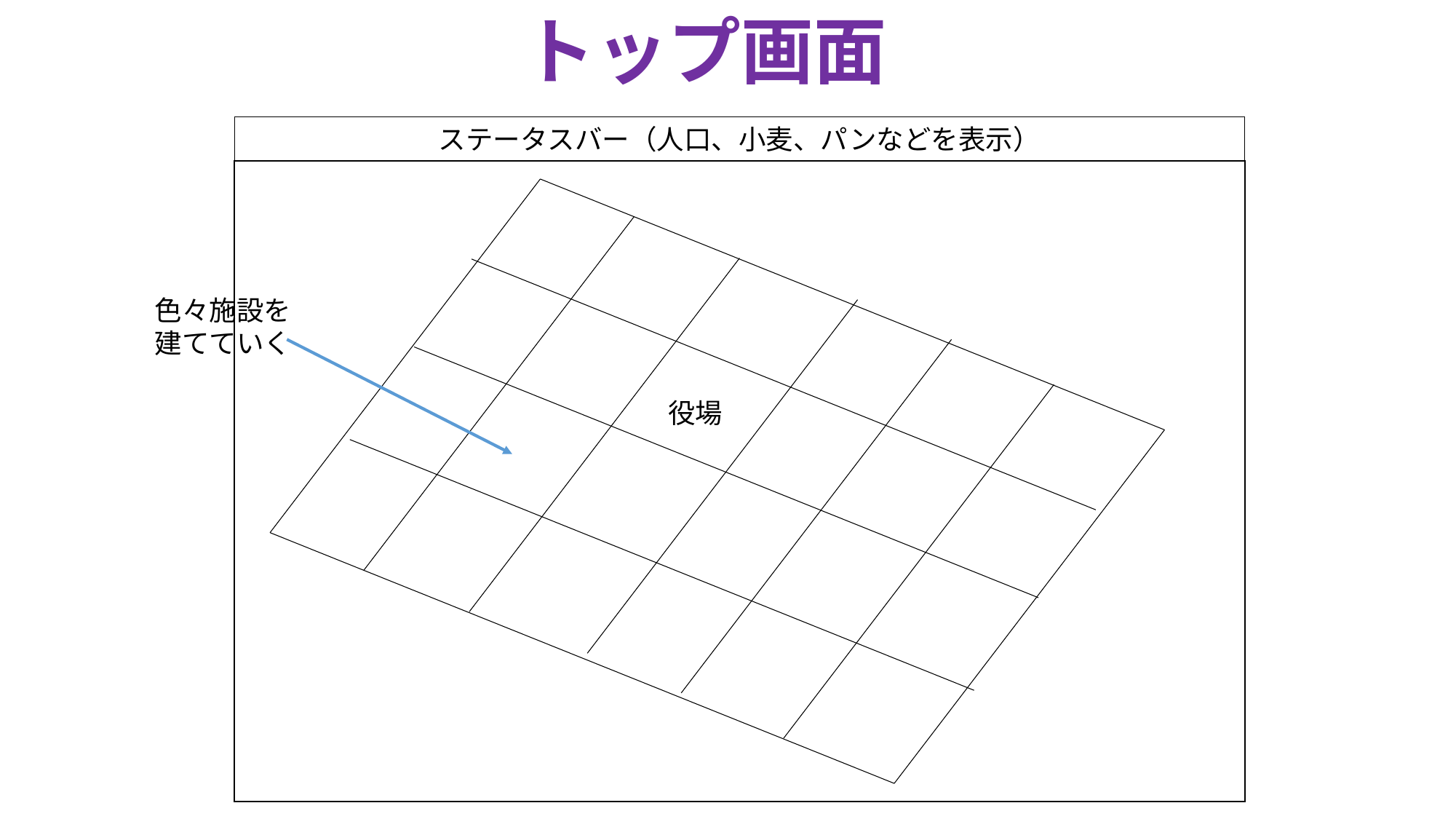

トップ画面
ステータスバー（人口、小麦、パンなどを表示）

色々施設を建てていく
役場